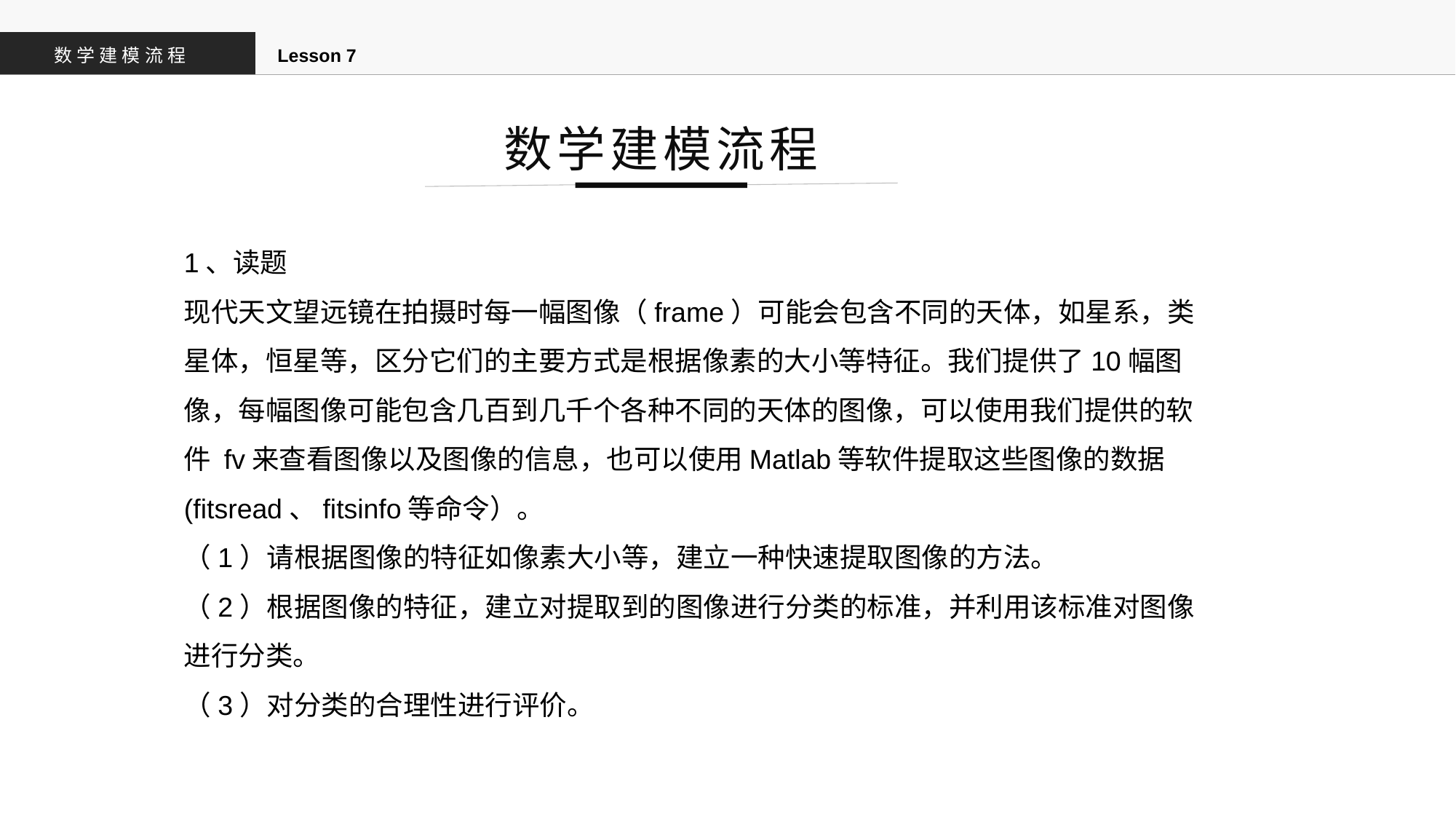

数学建模流程
Lesson 7
数学建模流程

1、读题
现代天文望远镜在拍摄时每一幅图像（frame）可能会包含不同的天体，如星系，类星体，恒星等，区分它们的主要方式是根据像素的大小等特征。我们提供了10幅图像，每幅图像可能包含几百到几千个各种不同的天体的图像，可以使用我们提供的软件 fv来查看图像以及图像的信息，也可以使用Matlab等软件提取这些图像的数据(fitsread、fitsinfo等命令）。
（1）请根据图像的特征如像素大小等，建立一种快速提取图像的方法。
（2）根据图像的特征，建立对提取到的图像进行分类的标准，并利用该标准对图像进行分类。
（3）对分类的合理性进行评价。